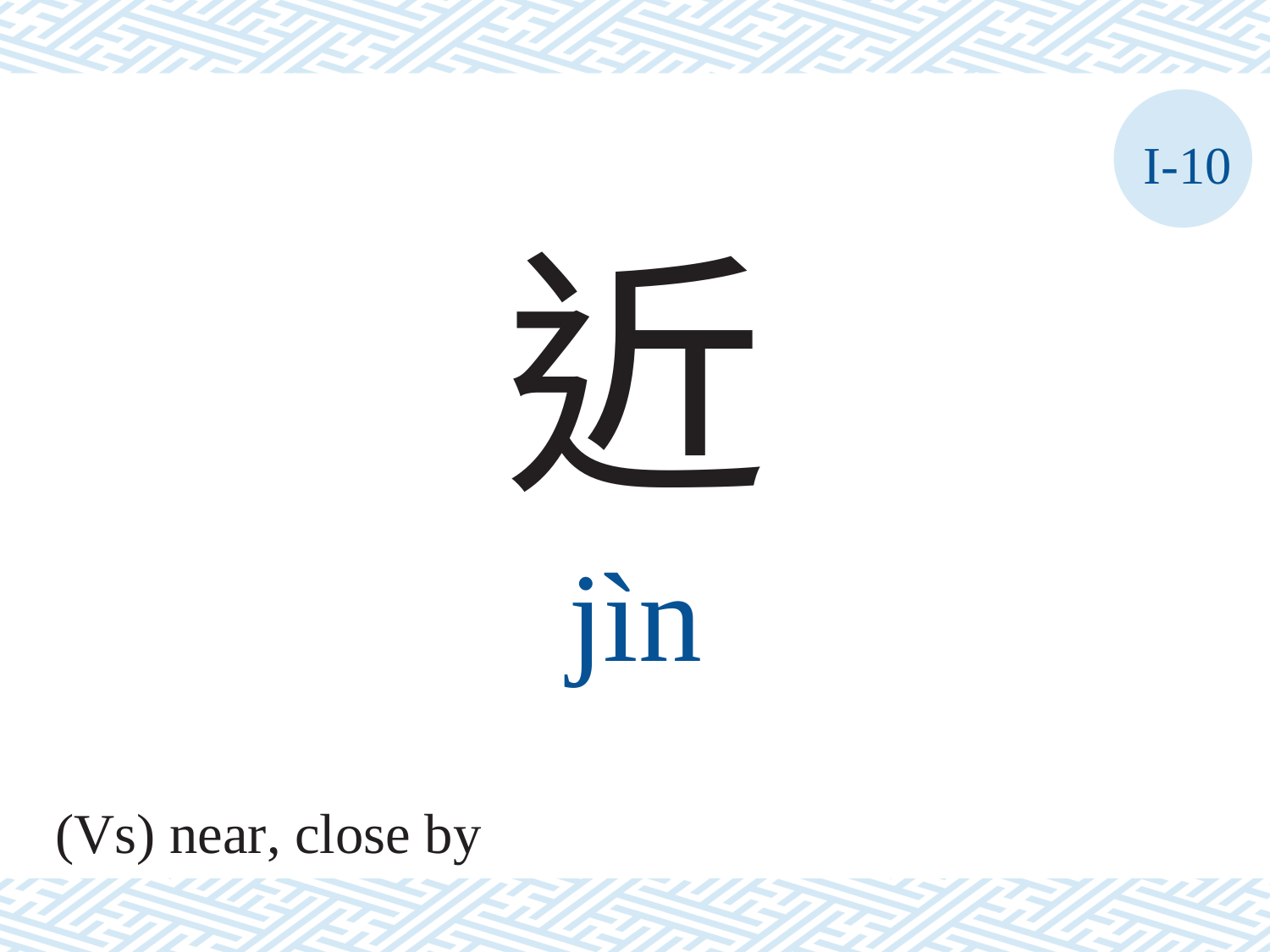

I-10
近
jìn
(Vs) near, close by